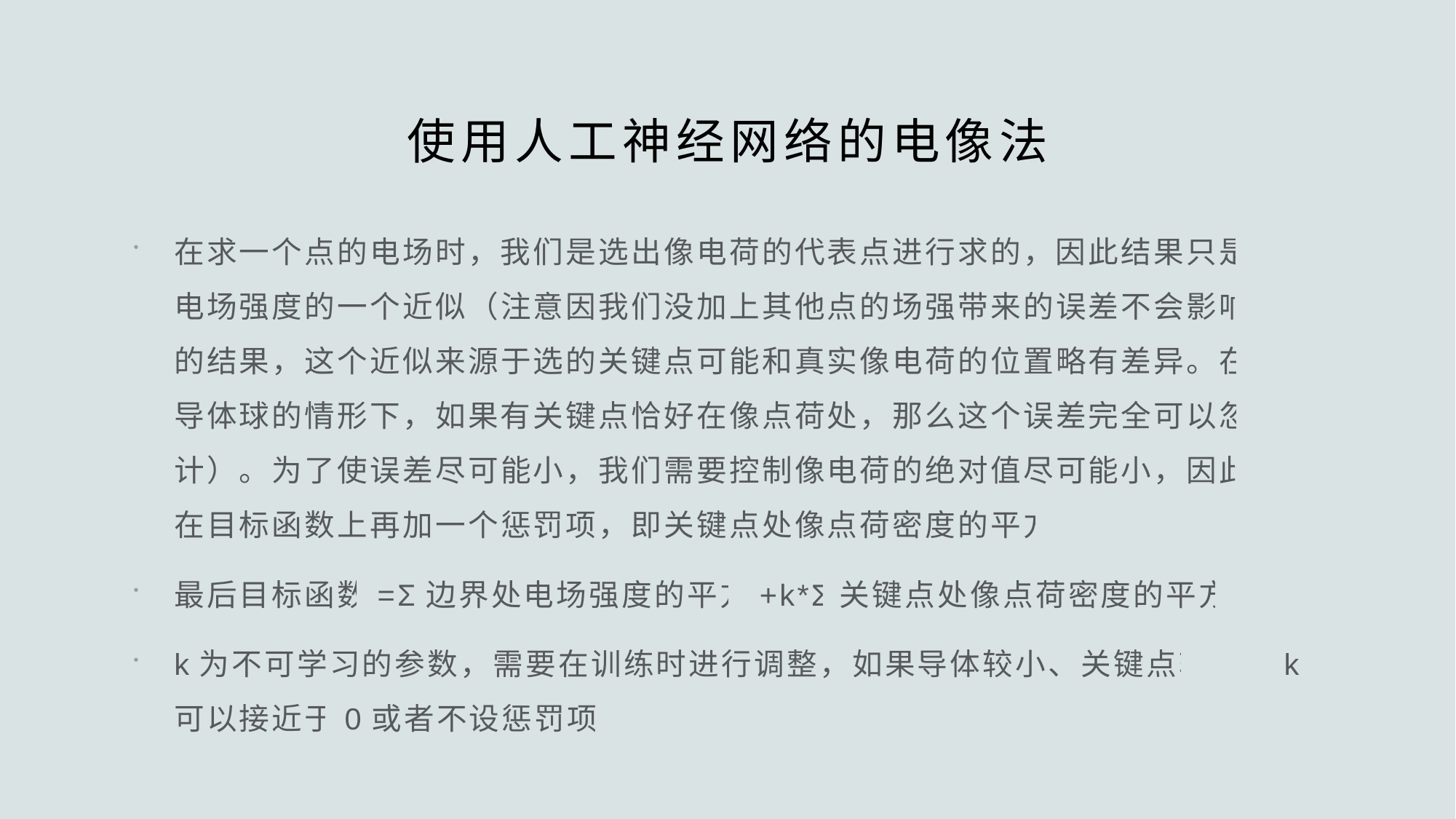

# 使用人工神经网络的电像法
在求一个点的电场时，我们是选出像电荷的代表点进行求的，因此结果只是真实电场强度的一个近似（注意因我们没加上其他点的场强带来的误差不会影响我们的结果，这个近似来源于选的关键点可能和真实像电荷的位置略有差异。在接地导体球的情形下，如果有关键点恰好在像点荷处，那么这个误差完全可以忽略不计）。为了使误差尽可能小，我们需要控制像电荷的绝对值尽可能小，因此可以在目标函数上再加一个惩罚项，即关键点处像点荷密度的平方和。
最后目标函数=Σ边界处电场强度的平方+k*Σ关键点处像点荷密度的平方。
k为不可学习的参数，需要在训练时进行调整，如果导体较小、关键点较多，k可以接近于0或者不设惩罚项。